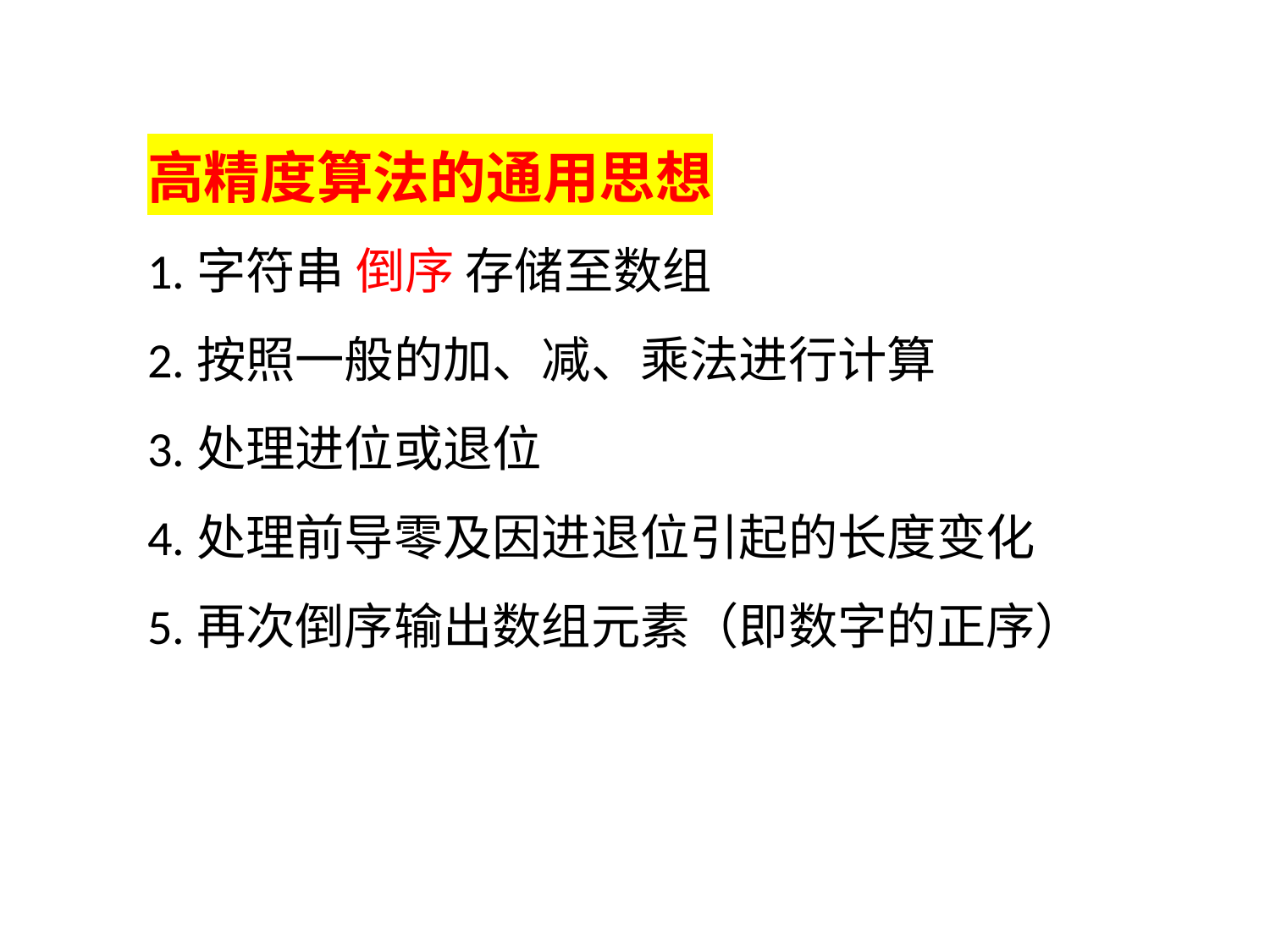

高精度算法的通用思想
1.字符串 倒序 存储至数组
2.按照一般的加、减、乘法进行计算
3.处理进位或退位
4.处理前导零及因进退位引起的长度变化
5.再次倒序输出数组元素（即数字的正序）